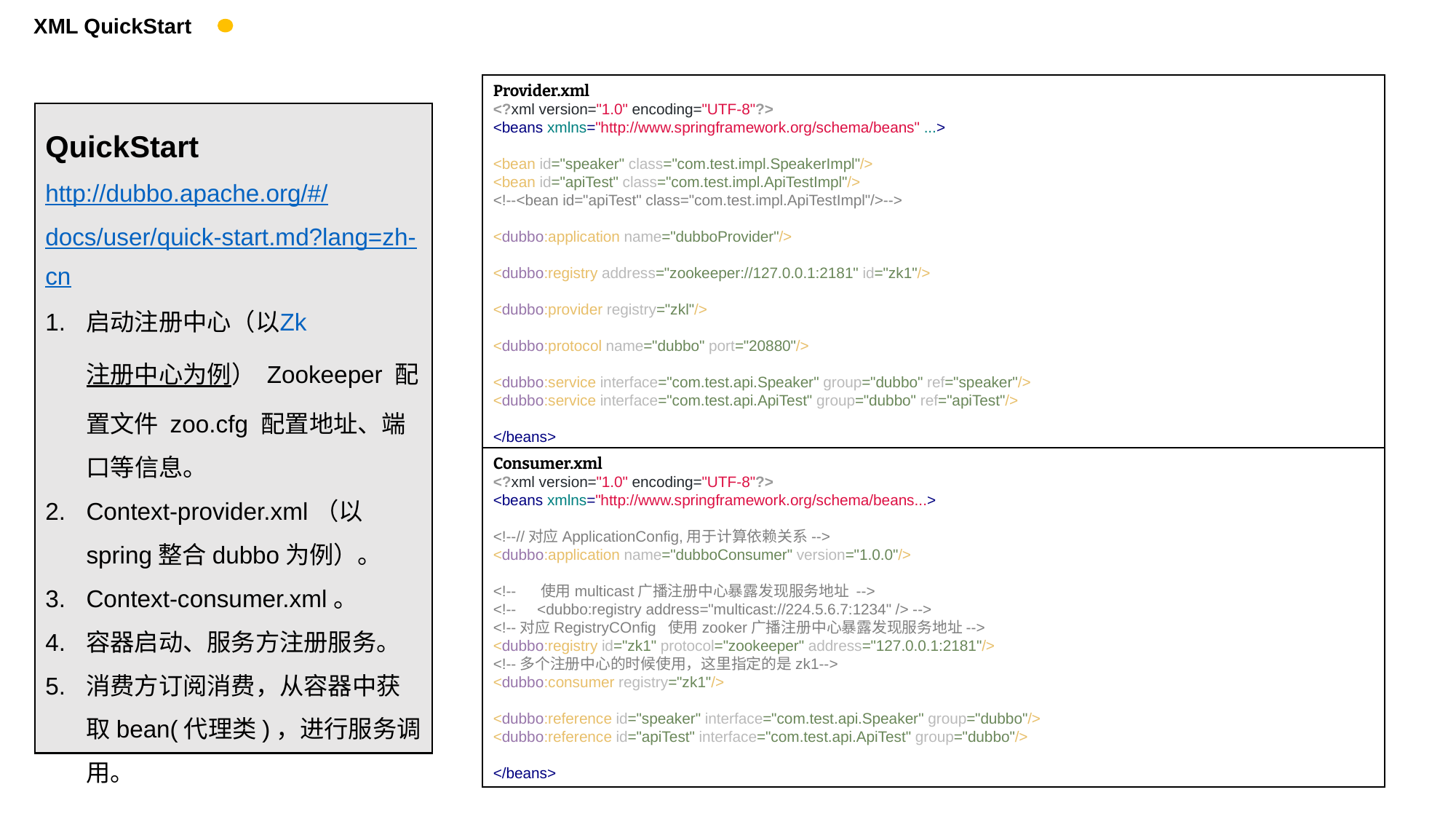

XML QuickStart

Provider.xml
<?xml version="1.0" encoding="UTF-8"?>
<beans xmlns="http://www.springframework.org/schema/beans" ...>

<bean id="speaker" class="com.test.impl.SpeakerImpl"/>
<bean id="apiTest" class="com.test.impl.ApiTestImpl"/>
<!--<bean id="apiTest" class="com.test.impl.ApiTestImpl"/>-->
<dubbo:application name="dubboProvider"/>
<dubbo:registry address="zookeeper://127.0.0.1:2181" id="zk1"/>
<dubbo:provider registry="zkl"/>
<dubbo:protocol name="dubbo" port="20880"/>
<dubbo:service interface="com.test.api.Speaker" group="dubbo" ref="speaker"/>
<dubbo:service interface="com.test.api.ApiTest" group="dubbo" ref="apiTest"/>

</beans>
QuickStart
http://dubbo.apache.org/#/docs/user/quick-start.md?lang=zh-cn
启动注册中心（以Zk注册中心为例） Zookeeper 配置文件 zoo.cfg 配置地址、端口等信息。
Context-provider.xml（以spring整合dubbo为例）。
Context-consumer.xml。
容器启动、服务方注册服务。
消费方订阅消费，从容器中获取bean(代理类)，进行服务调用。
Consumer.xml
<?xml version="1.0" encoding="UTF-8"?>
<beans xmlns="http://www.springframework.org/schema/beans...>

<!--//对应ApplicationConfig,用于计算依赖关系-->
<dubbo:application name="dubboConsumer" version="1.0.0"/>
<!--     使用multicast广播注册中心暴露发现服务地址 -->
<!--     <dubbo:registry address="multicast://224.5.6.7:1234" /> -->
<!--对应RegistryCOnfig  使用zooker广播注册中心暴露发现服务地址-->
<dubbo:registry id="zk1" protocol="zookeeper" address="127.0.0.1:2181"/>
<!--多个注册中心的时候使用，这里指定的是zk1-->
<dubbo:consumer registry="zk1"/>
<dubbo:reference id="speaker" interface="com.test.api.Speaker" group="dubbo"/>
<dubbo:reference id="apiTest" interface="com.test.api.ApiTest" group="dubbo"/>

</beans>